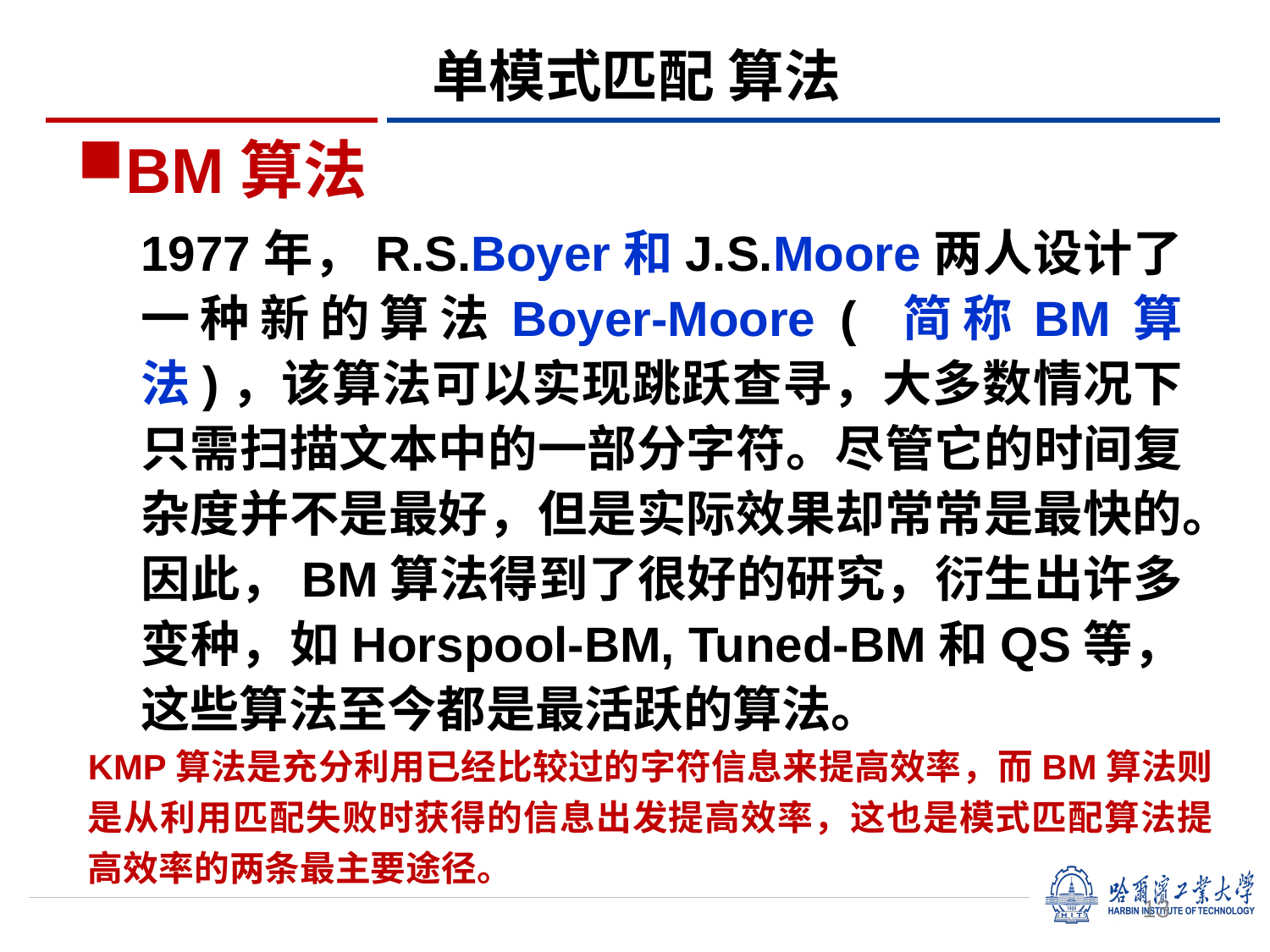

单模式匹配 算法
BM算法
1977年，R.S.Boyer和J.S.Moore两人设计了一种新的算法Boyer-Moore ( 简称BM算法)，该算法可以实现跳跃查寻，大多数情况下只需扫描文本中的一部分字符。尽管它的时间复杂度并不是最好，但是实际效果却常常是最快的。因此，BM算法得到了很好的研究，衍生出许多变种，如Horspool-BM, Tuned-BM和QS等，这些算法至今都是最活跃的算法。
KMP算法是充分利用已经比较过的字符信息来提高效率，而BM算法则是从利用匹配失败时获得的信息出发提高效率，这也是模式匹配算法提高效率的两条最主要途径。
13